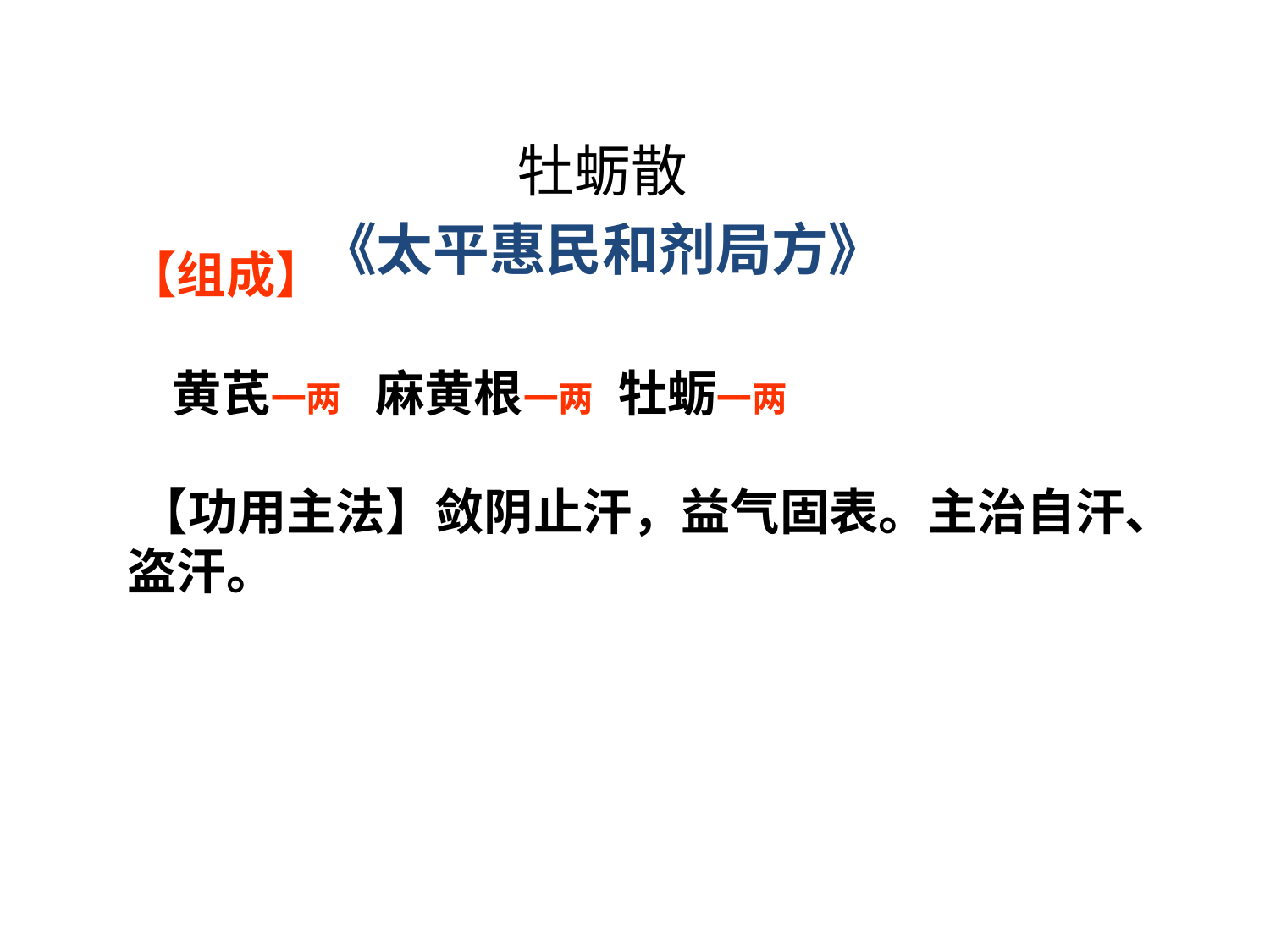

牡蛎散
《太平惠民和剂局方》
【组成】
    黄芪一两   麻黄根一两   牡蛎一两
 【功用主法】敛阴止汗，益气固表。主治自汗、盗汗。